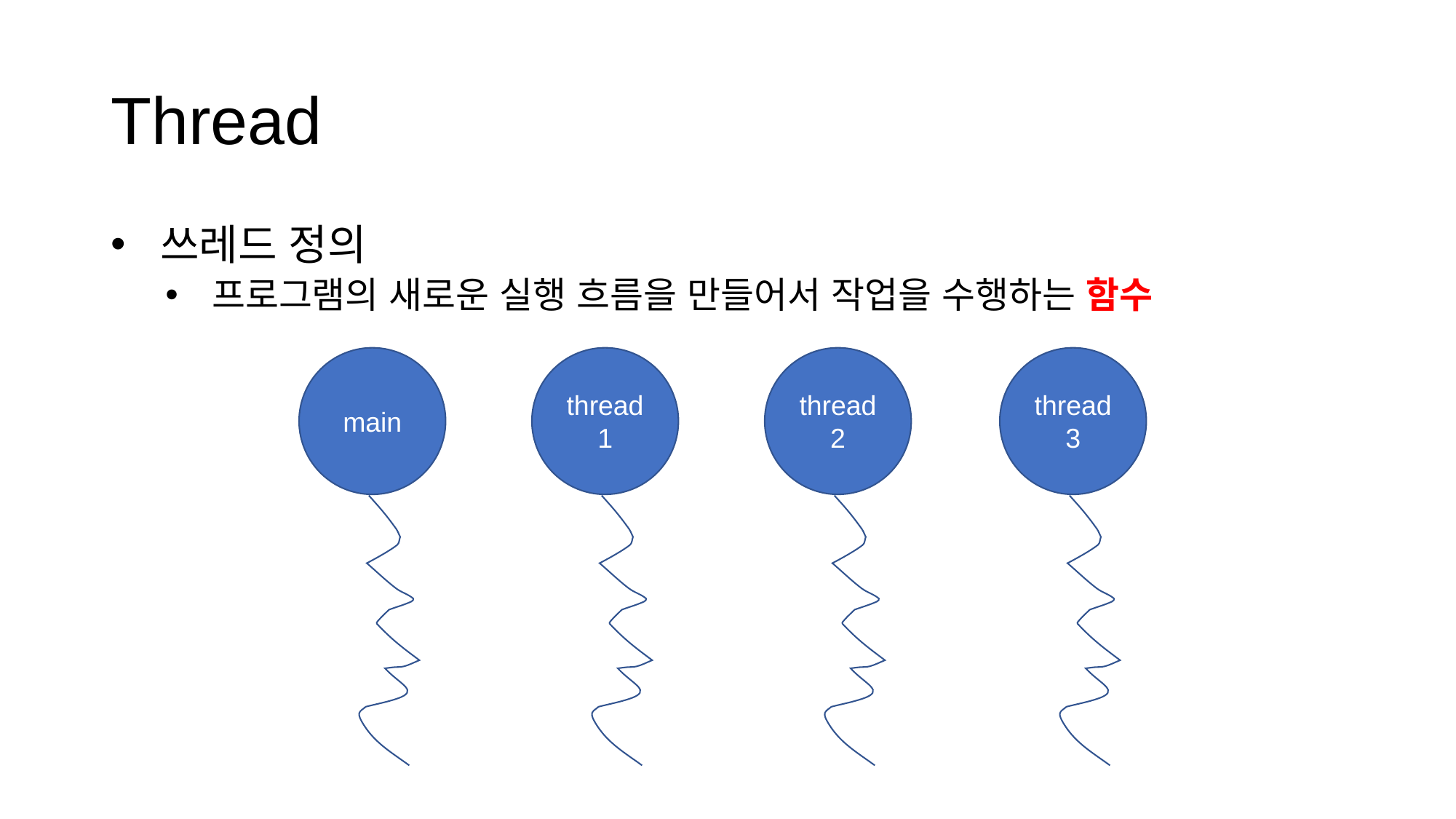

# Thread
 쓰레드 정의
 프로그램의 새로운 실행 흐름을 만들어서 작업을 수행하는 함수

main
thread1
thread2
thread3